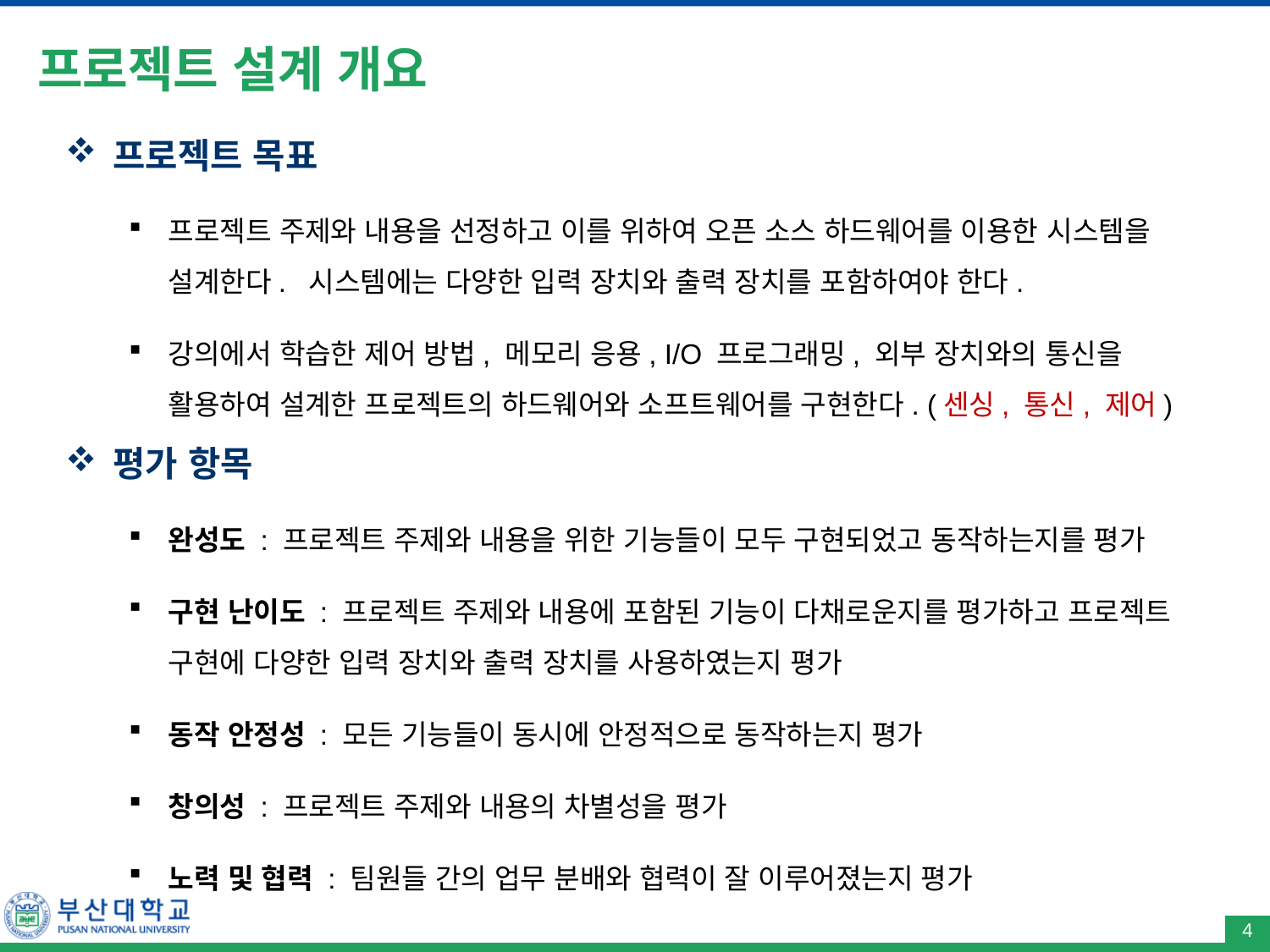

# 프로젝트 설계 개요
프로젝트 목표
프로젝트 주제와 내용을 선정하고 이를 위하여 오픈 소스 하드웨어를 이용한 시스템을 설계한다.  시스템에는 다양한 입력 장치와 출력 장치를 포함하여야 한다.
강의에서 학습한 제어 방법, 메모리 응용, I/O 프로그래밍, 외부 장치와의 통신을 활용하여 설계한 프로젝트의 하드웨어와 소프트웨어를 구현한다. (센싱, 통신, 제어)
평가 항목
완성도 : 프로젝트 주제와 내용을 위한 기능들이 모두 구현되었고 동작하는지를 평가
구현 난이도 : 프로젝트 주제와 내용에 포함된 기능이 다채로운지를 평가하고 프로젝트 구현에 다양한 입력 장치와 출력 장치를 사용하였는지 평가
동작 안정성 : 모든 기능들이 동시에 안정적으로 동작하는지 평가
창의성 : 프로젝트 주제와 내용의 차별성을 평가
노력 및 협력 : 팀원들 간의 업무 분배와 협력이 잘 이루어졌는지 평가
4